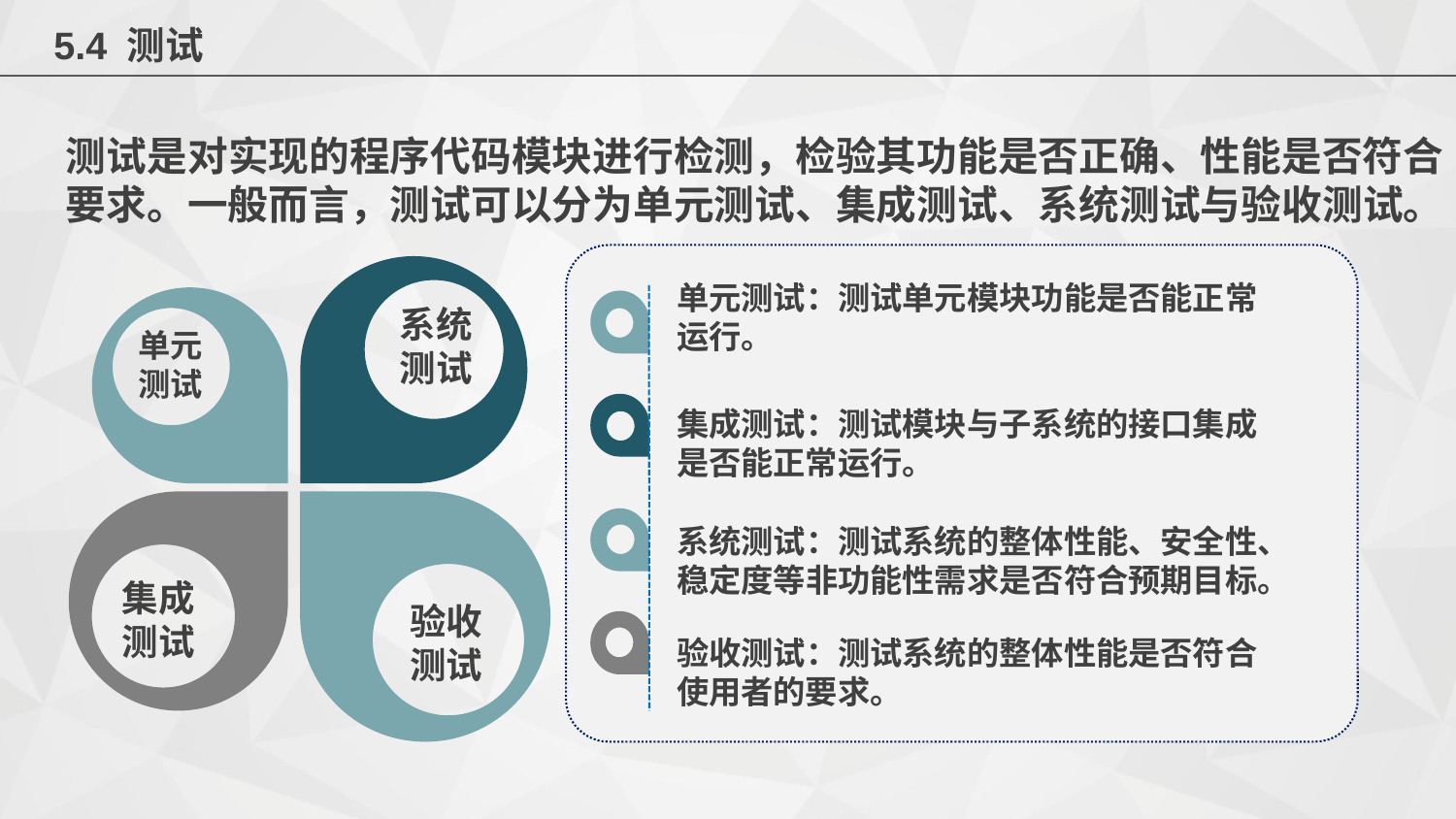

5.4 测试
测试是对实现的程序代码模块进行检测，检验其功能是否正确、性能是否符合要求。一般而言，测试可以分为单元测试、集成测试、系统测试与验收测试。

单元测试：测试单元模块功能是否能正常运行。

系统
测试
单元
测试

集成测试：测试模块与子系统的接口集成是否能正常运行。

系统测试：测试系统的整体性能、安全性、稳定度等非功能性需求是否符合预期目标。
集成
测试
验收
测试

验收测试：测试系统的整体性能是否符合使用者的要求。